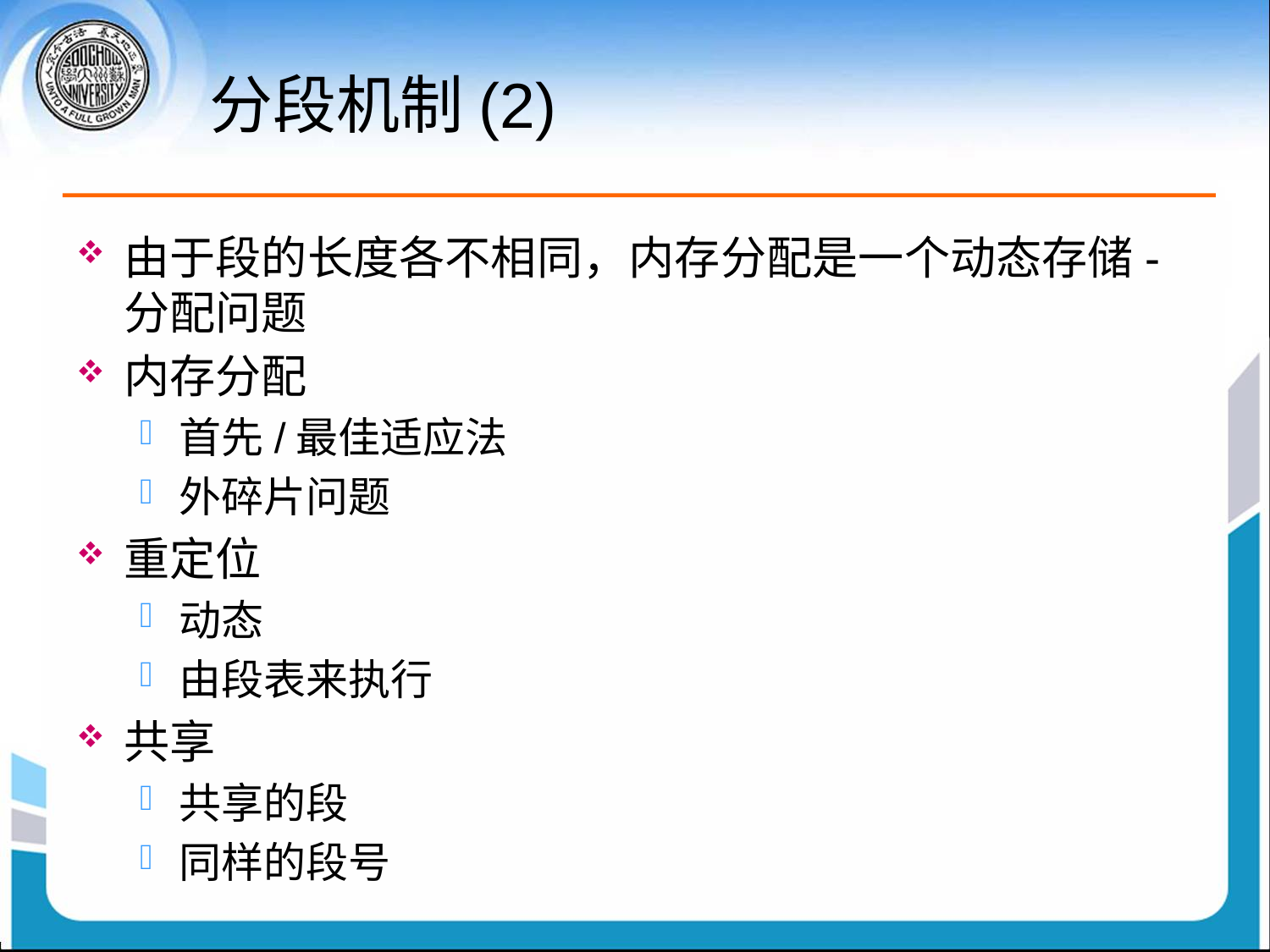

# 分段机制(2)
由于段的长度各不相同，内存分配是一个动态存储-分配问题
内存分配
首先/最佳适应法
外碎片问题
重定位
动态
由段表来执行
共享
共享的段
同样的段号